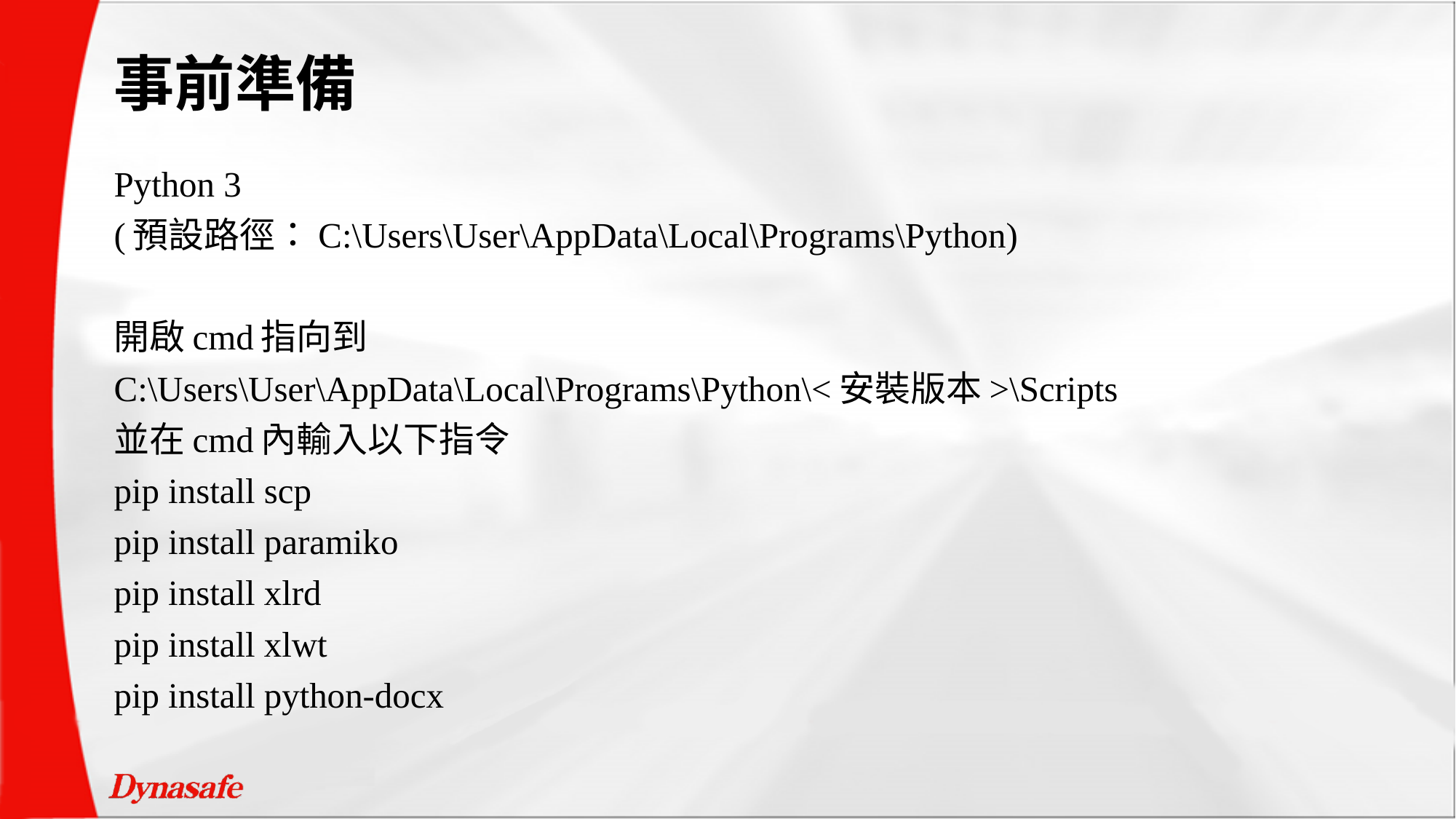

# 事前準備
Python 3
(預設路徑：C:\Users\User\AppData\Local\Programs\Python)

開啟cmd指向到
C:\Users\User\AppData\Local\Programs\Python\<安裝版本>\Scripts
並在cmd內輸入以下指令
pip install scp
pip install paramiko
pip install xlrd
pip install xlwt
pip install python-docx